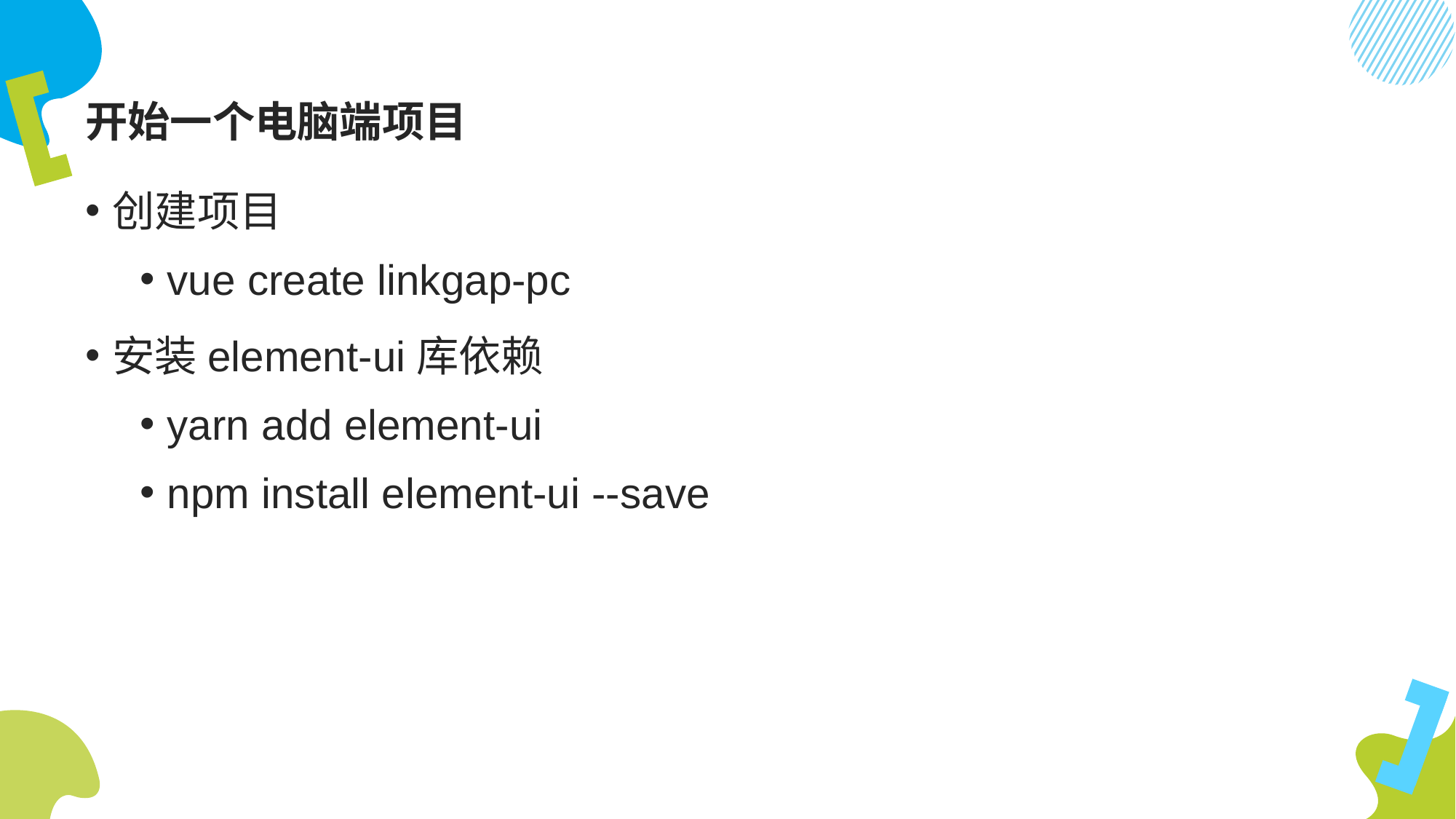

# 开始一个电脑端项目
创建项目
vue create linkgap-pc
安装element-ui库依赖
yarn add element-ui
npm install element-ui --save